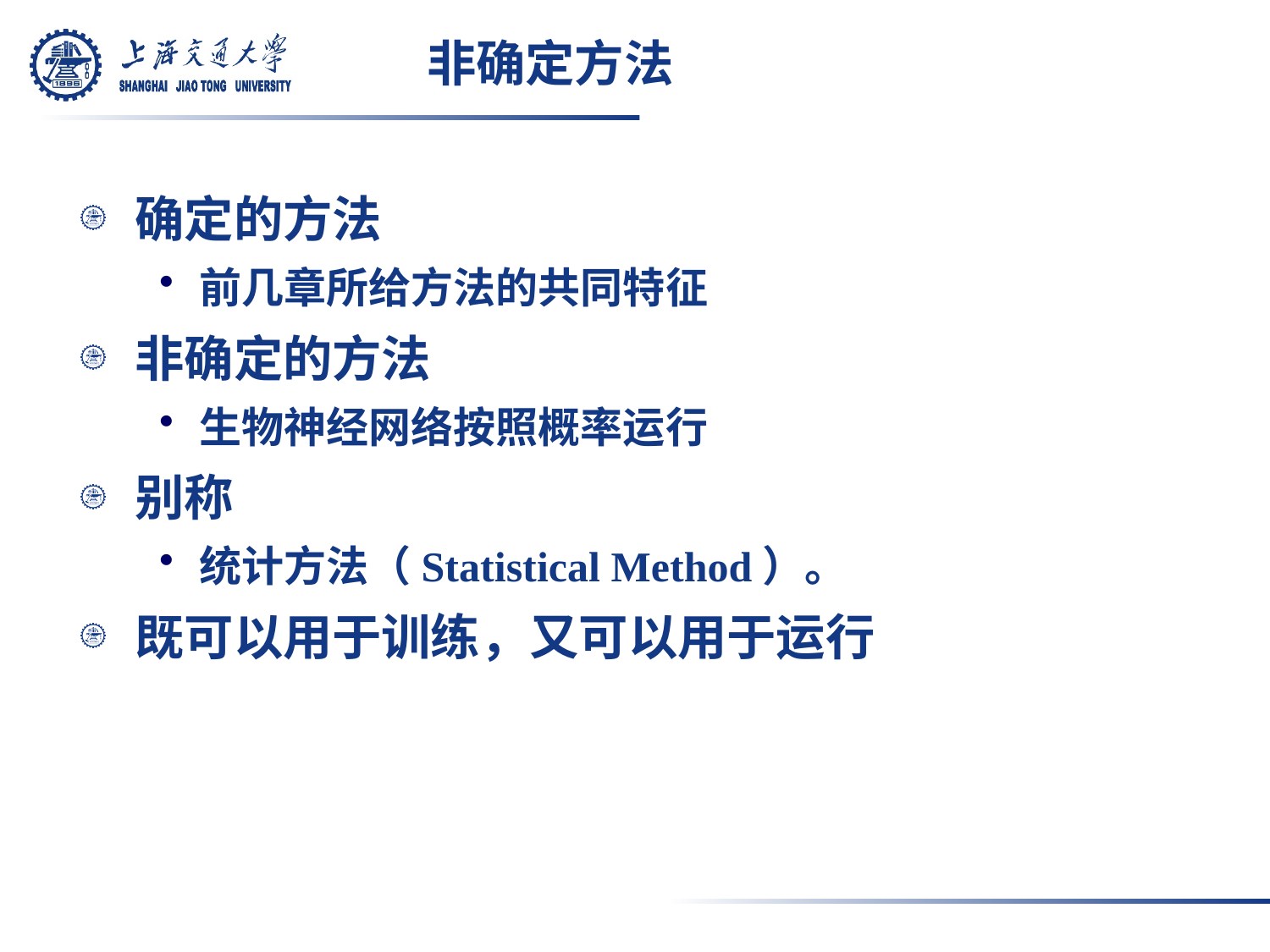

# 非确定方法
确定的方法
前几章所给方法的共同特征
非确定的方法
生物神经网络按照概率运行
别称
统计方法（Statistical Method）。
既可以用于训练，又可以用于运行